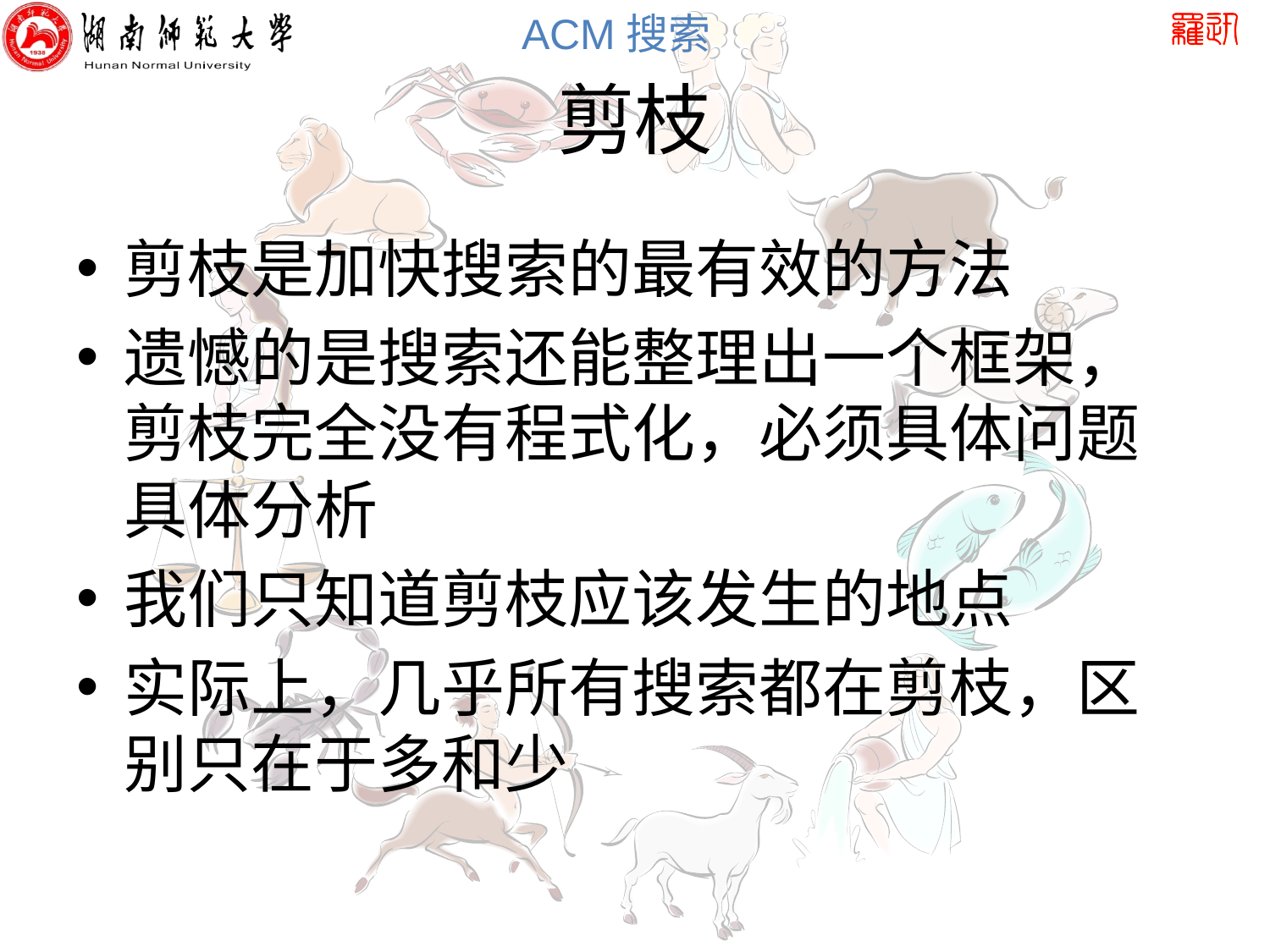

# 剪枝
剪枝是加快搜索的最有效的方法
遗憾的是搜索还能整理出一个框架，剪枝完全没有程式化，必须具体问题具体分析
我们只知道剪枝应该发生的地点
实际上，几乎所有搜索都在剪枝，区别只在于多和少